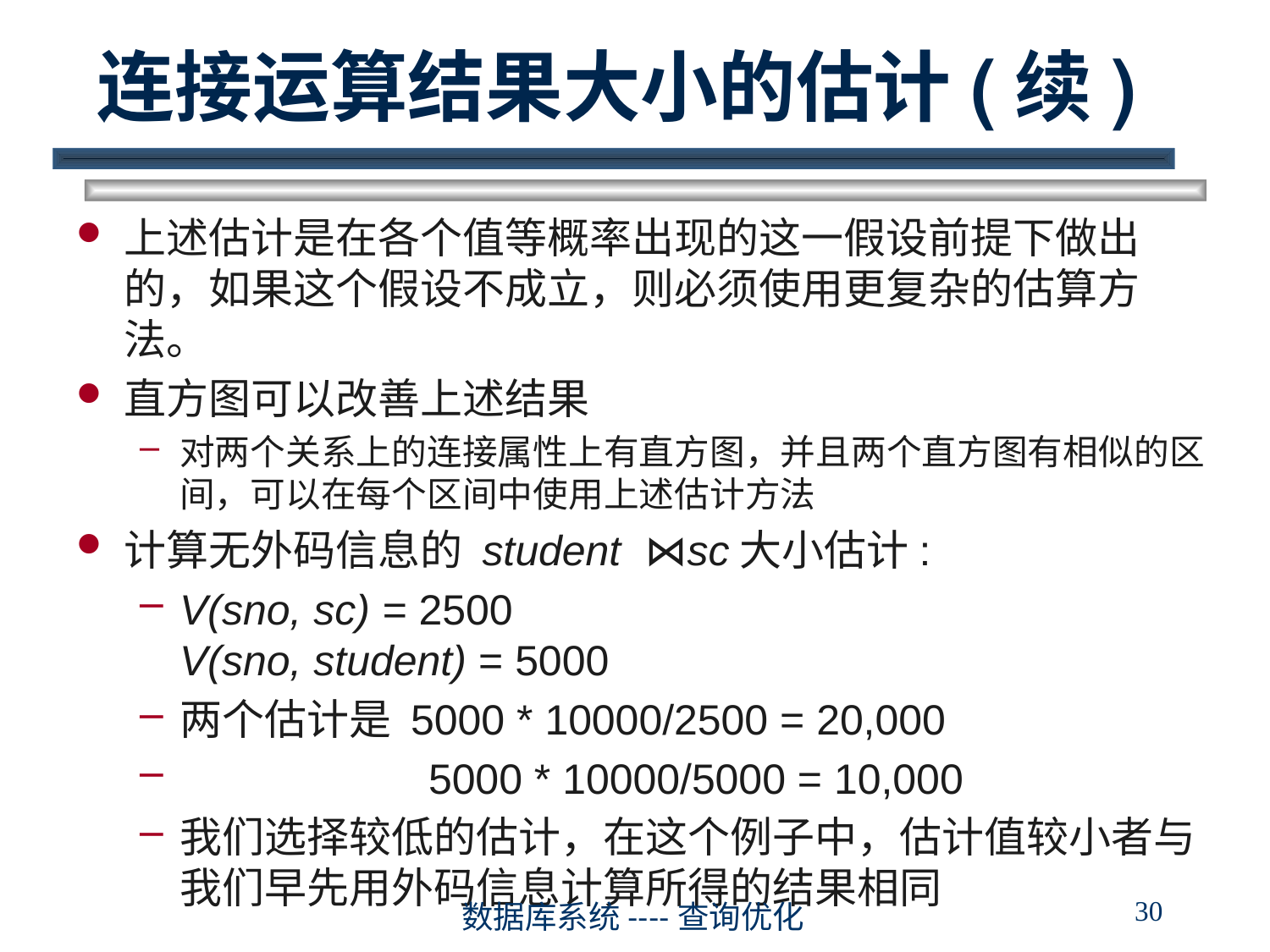

# 连接运算结果大小的估计(续)
上述估计是在各个值等概率出现的这一假设前提下做出的，如果这个假设不成立，则必须使用更复杂的估算方法。
直方图可以改善上述结果
对两个关系上的连接属性上有直方图，并且两个直方图有相似的区间，可以在每个区间中使用上述估计方法
计算无外码信息的 student  ⋈sc大小估计:
V(sno, sc) = 2500
V(sno, student) = 5000
两个估计是 5000 * 10000/2500 = 20,000
                     5000 * 10000/5000 = 10,000
我们选择较低的估计，在这个例子中，估计值较小者与我们早先用外码信息计算所得的结果相同

30
数据库系统----查询优化